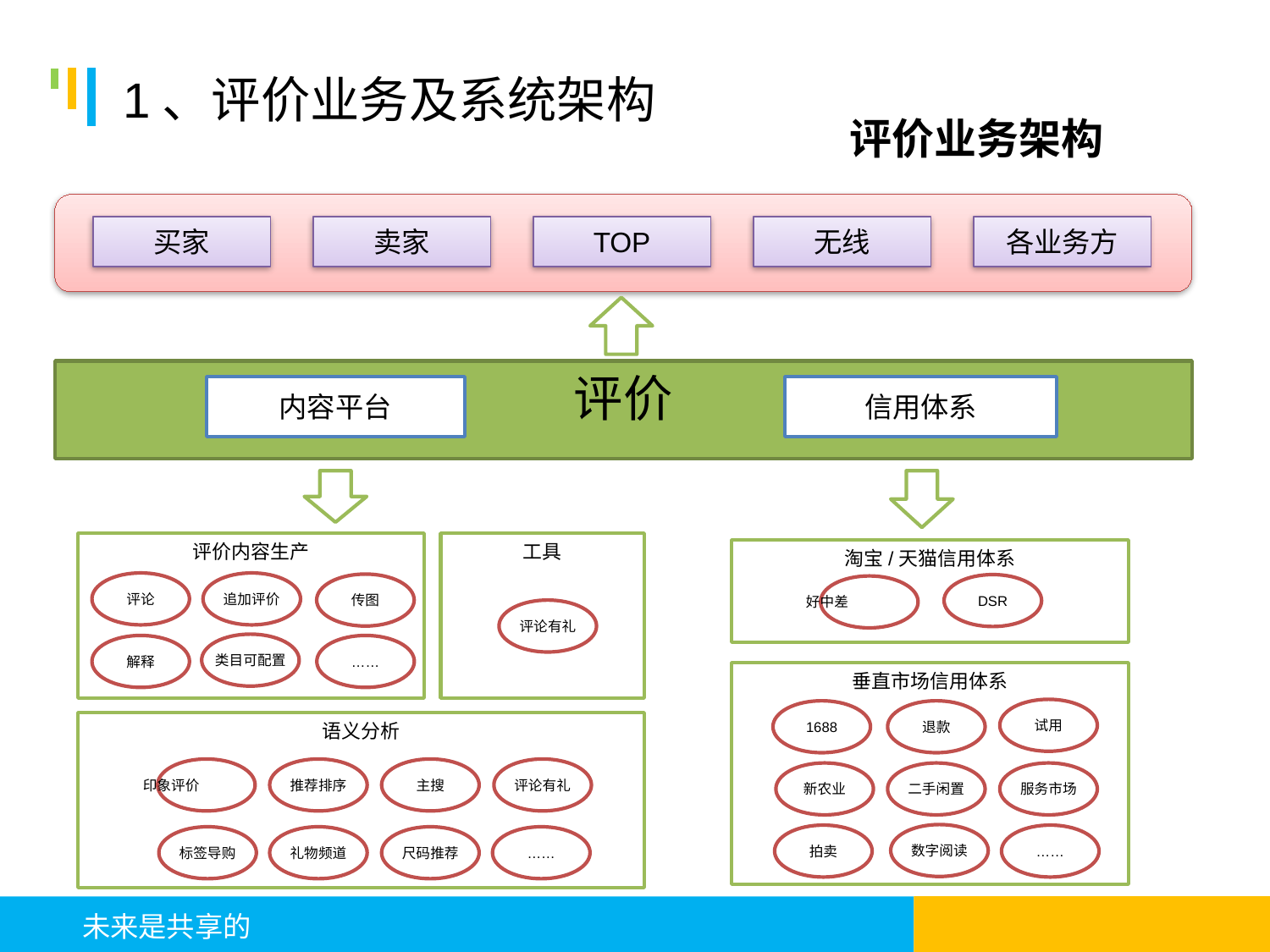

# 1、评价业务及系统架构

评价业务架构

买家

卖家

TOP

无线

各业务方

评价

内容平台

信用体系

评价内容生产

工具

淘宝/天猫信用体系

评论

追加评价

传图

DSR

好中差

评论有礼

类目可配置

解释

……

垂直市场信用体系

试用

1688

退款

语义分析

印象评价

推荐排序

主搜

评论有礼

新农业

二手闲置

服务市场

数字阅读

拍卖

……

标签导购

礼物频道

尺码推荐

……

            未来是共享的